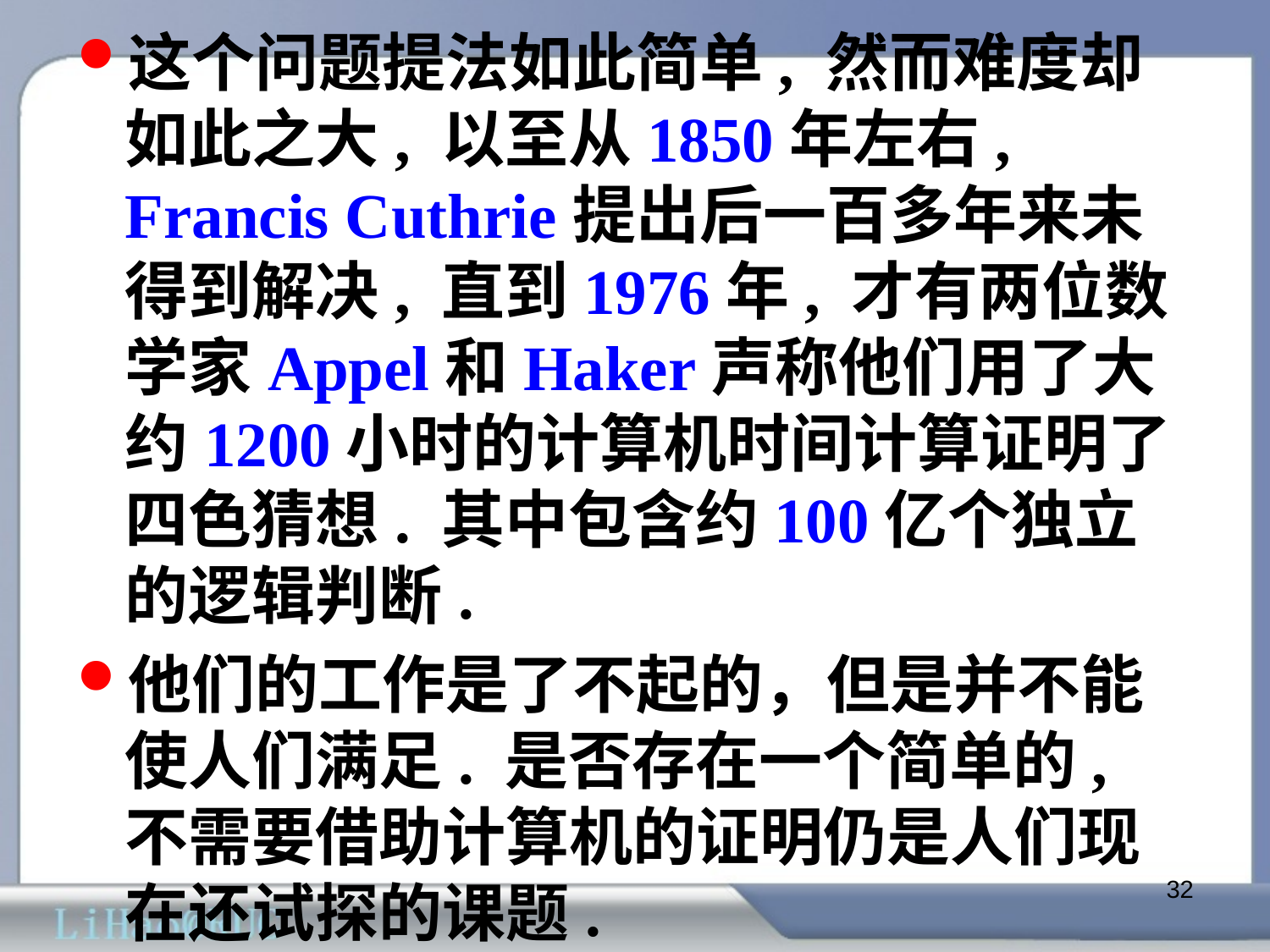

这个问题提法如此简单, 然而难度却如此之大, 以至从1850年左右, Francis Cuthrie提出后一百多年来未得到解决, 直到1976年, 才有两位数学家Appel和Haker声称他们用了大约1200小时的计算机时间计算证明了四色猜想. 其中包含约100亿个独立的逻辑判断.
他们的工作是了不起的，但是并不能使人们满足. 是否存在一个简单的,不需要借助计算机的证明仍是人们现在还试探的课题.
32